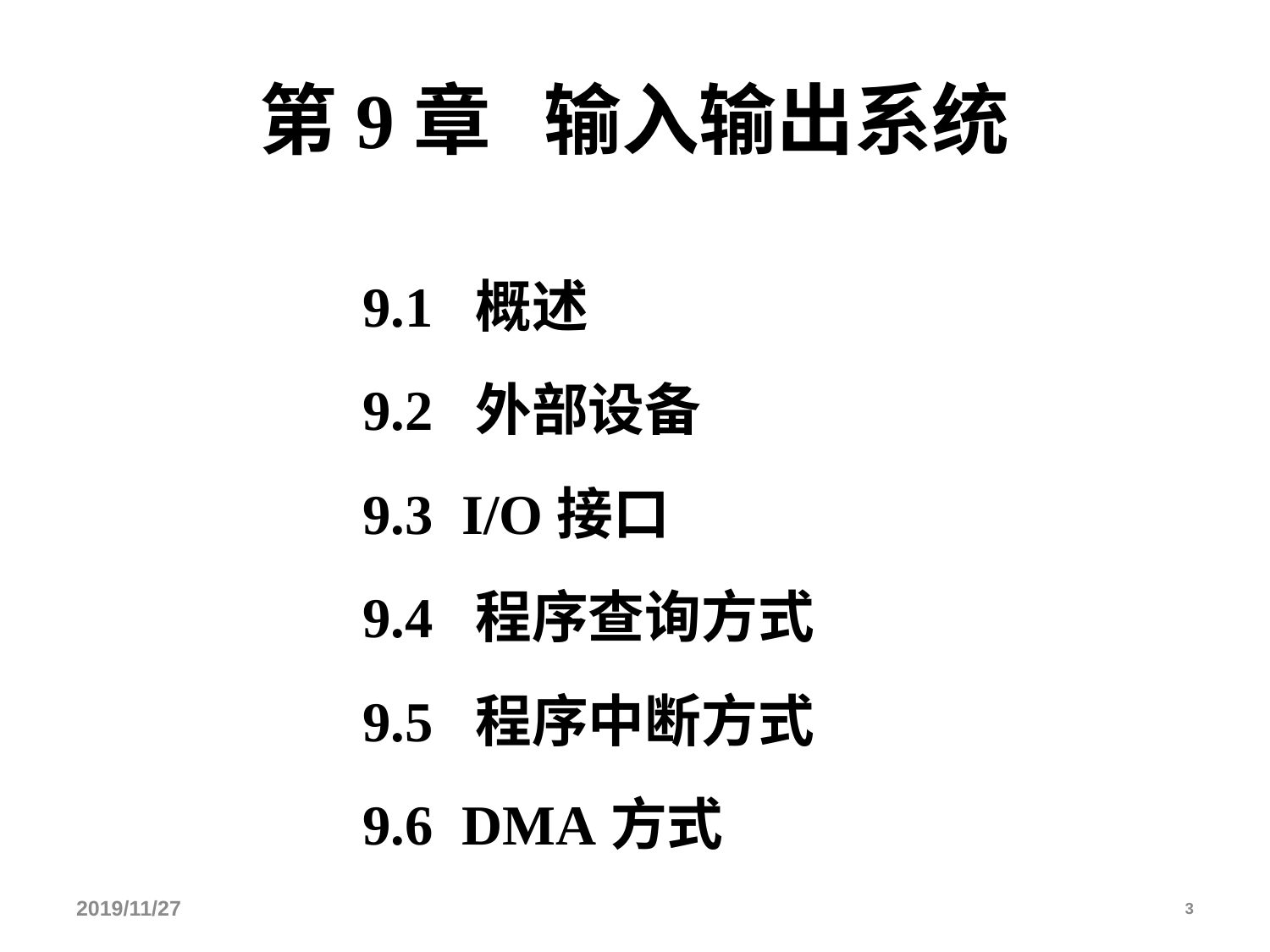

# 第9章   输入输出系统
9.1  概述
9.2  外部设备
9.3  I/O接口
9.4  程序查询方式
9.5  程序中断方式
9.6  DMA方式
2019/11/27
3